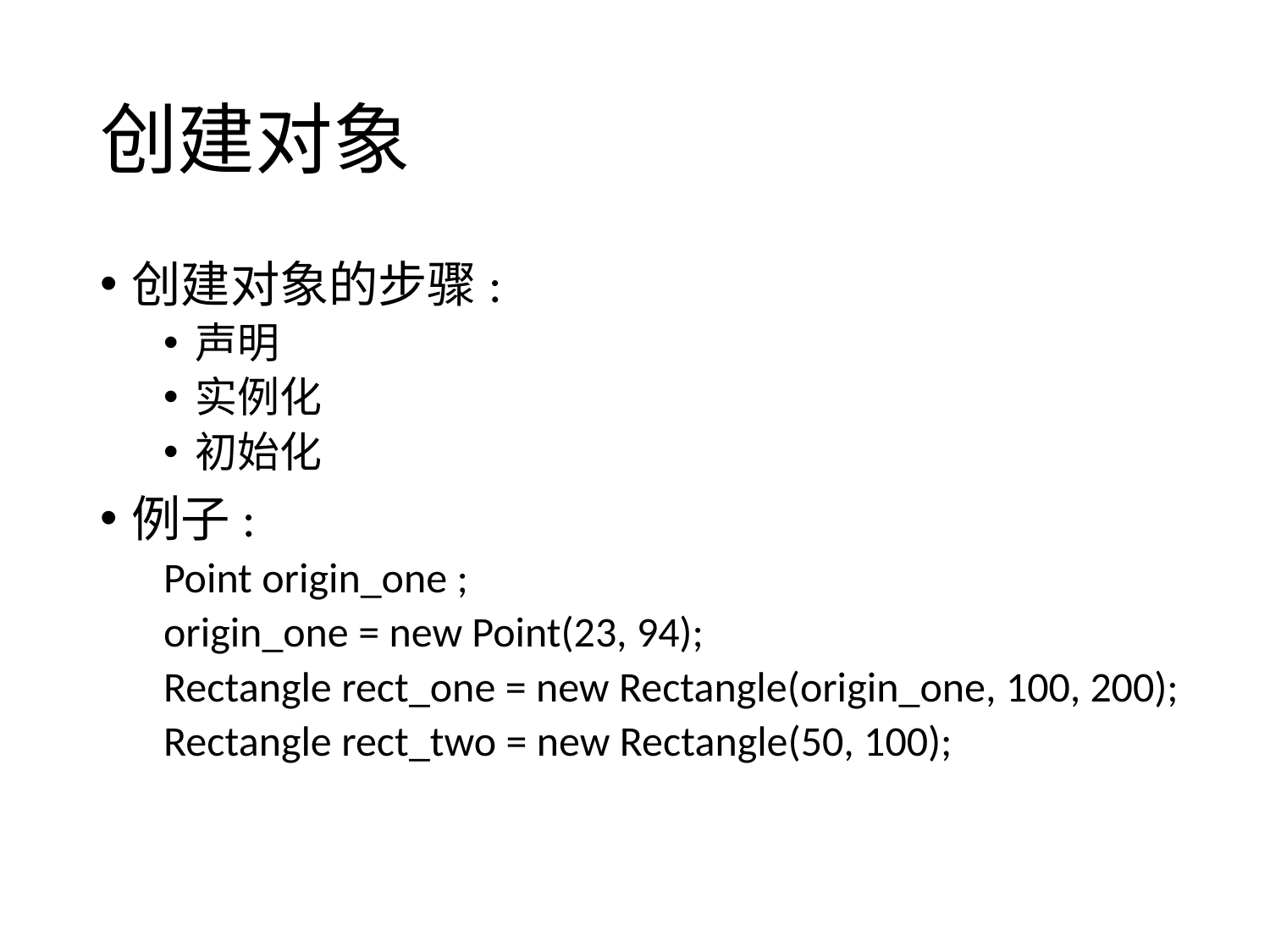

# 创建对象
创建对象的步骤:
声明
实例化
初始化
例子:
Point origin_one ;
origin_one = new Point(23, 94);
Rectangle rect_one = new Rectangle(origin_one, 100, 200);
Rectangle rect_two = new Rectangle(50, 100);